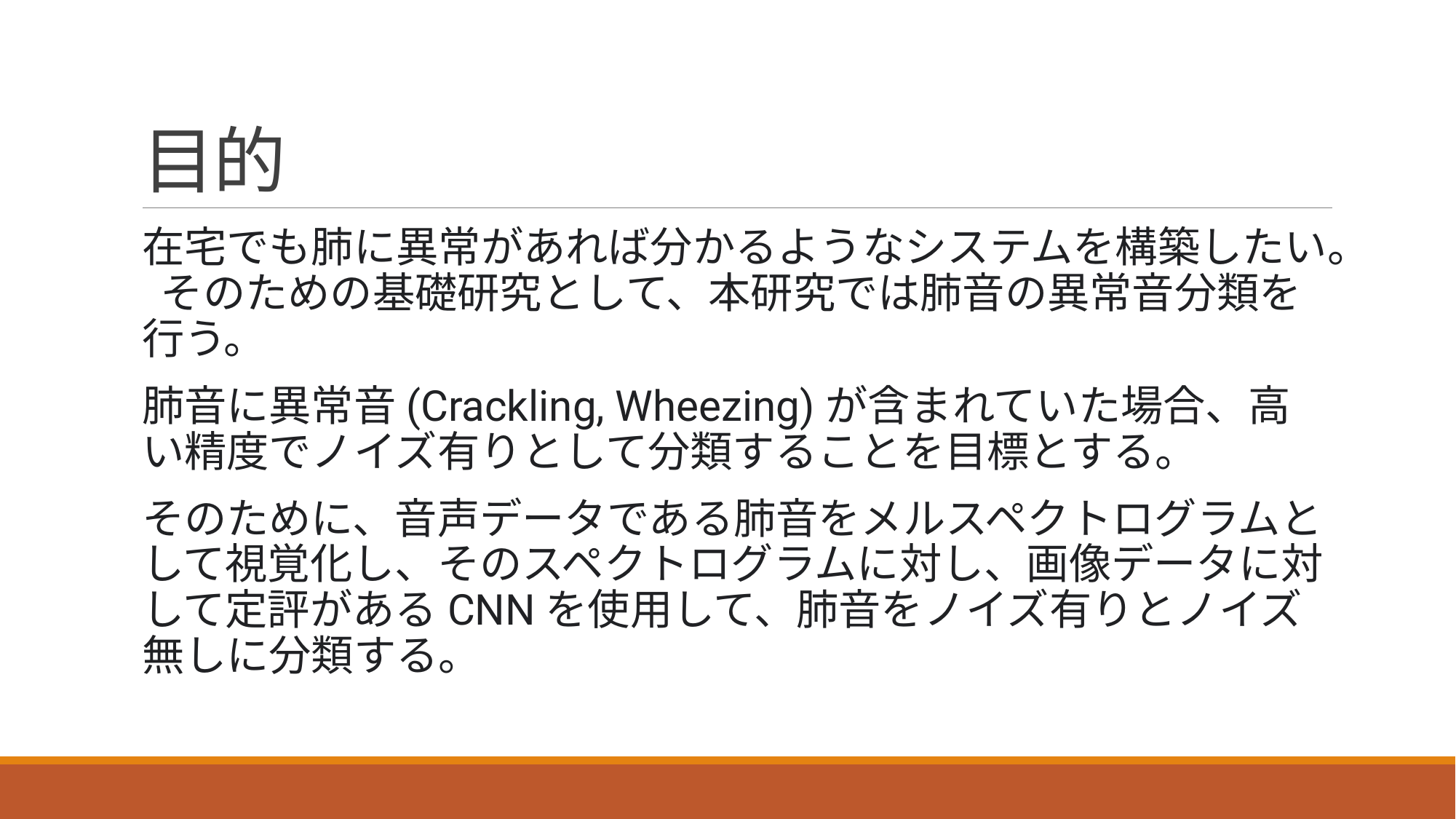

# 目的
在宅でも肺に異常があれば分かるようなシステムを構築したい。  そのための基礎研究として、本研究では肺音の異常音分類を行う。
肺音に異常音(Crackling, Wheezing)が含まれていた場合、高い精度でノイズ有りとして分類することを目標とする。
そのために、音声データである肺音をメルスペクトログラムとして視覚化し、そのスペクトログラムに対し、画像データに対して定評があるCNNを使用して、肺音をノイズ有りとノイズ無しに分類する。